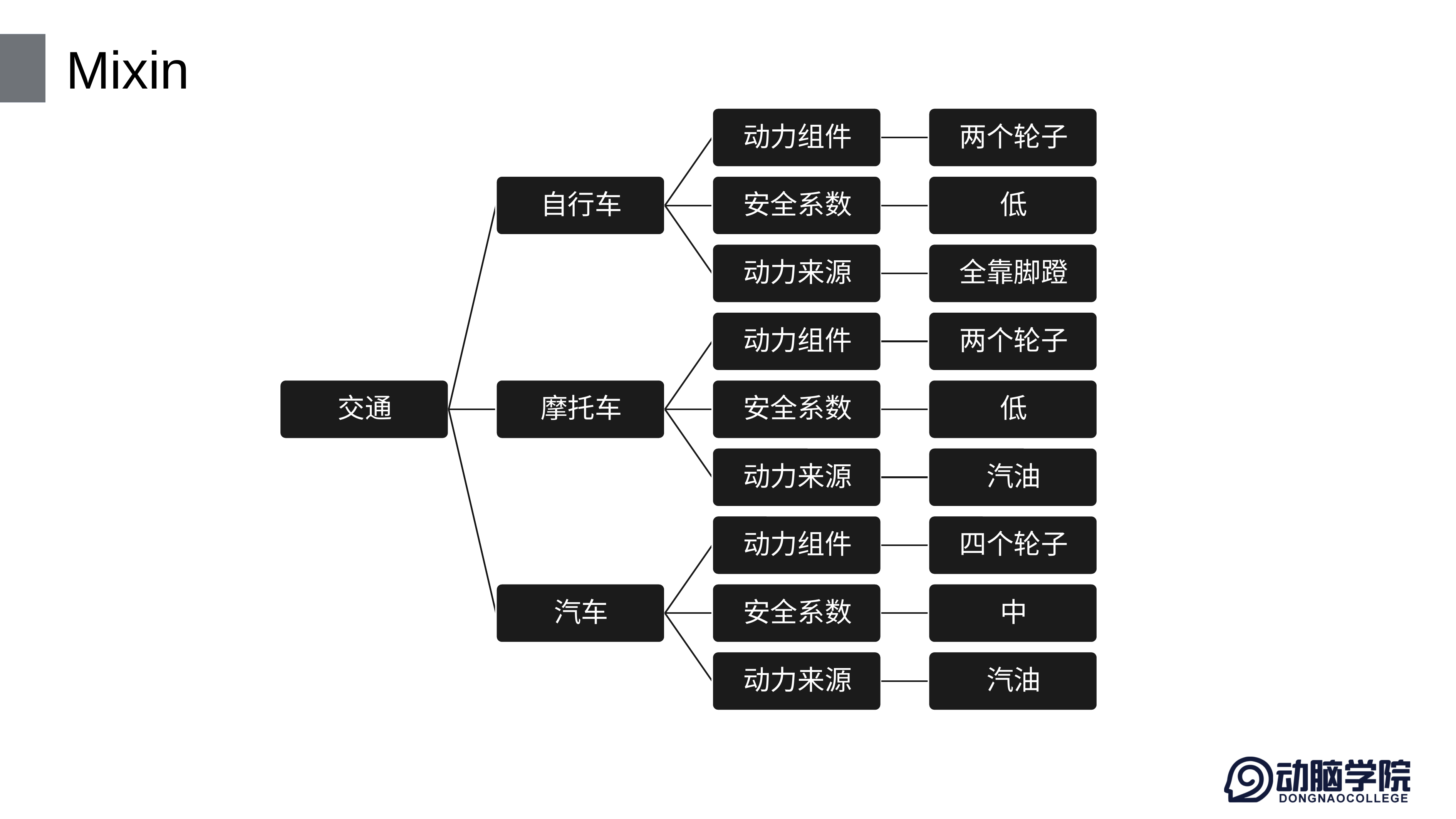

# Mixin
交通

自行车

动力组件

两个轮子

安全系数

低

动力来源

全靠脚蹬

摩托车

动力组件

两个轮子

安全系数

低

动力来源

汽油

汽车

动力组件

四个轮子

安全系数

中

动力来源

汽油